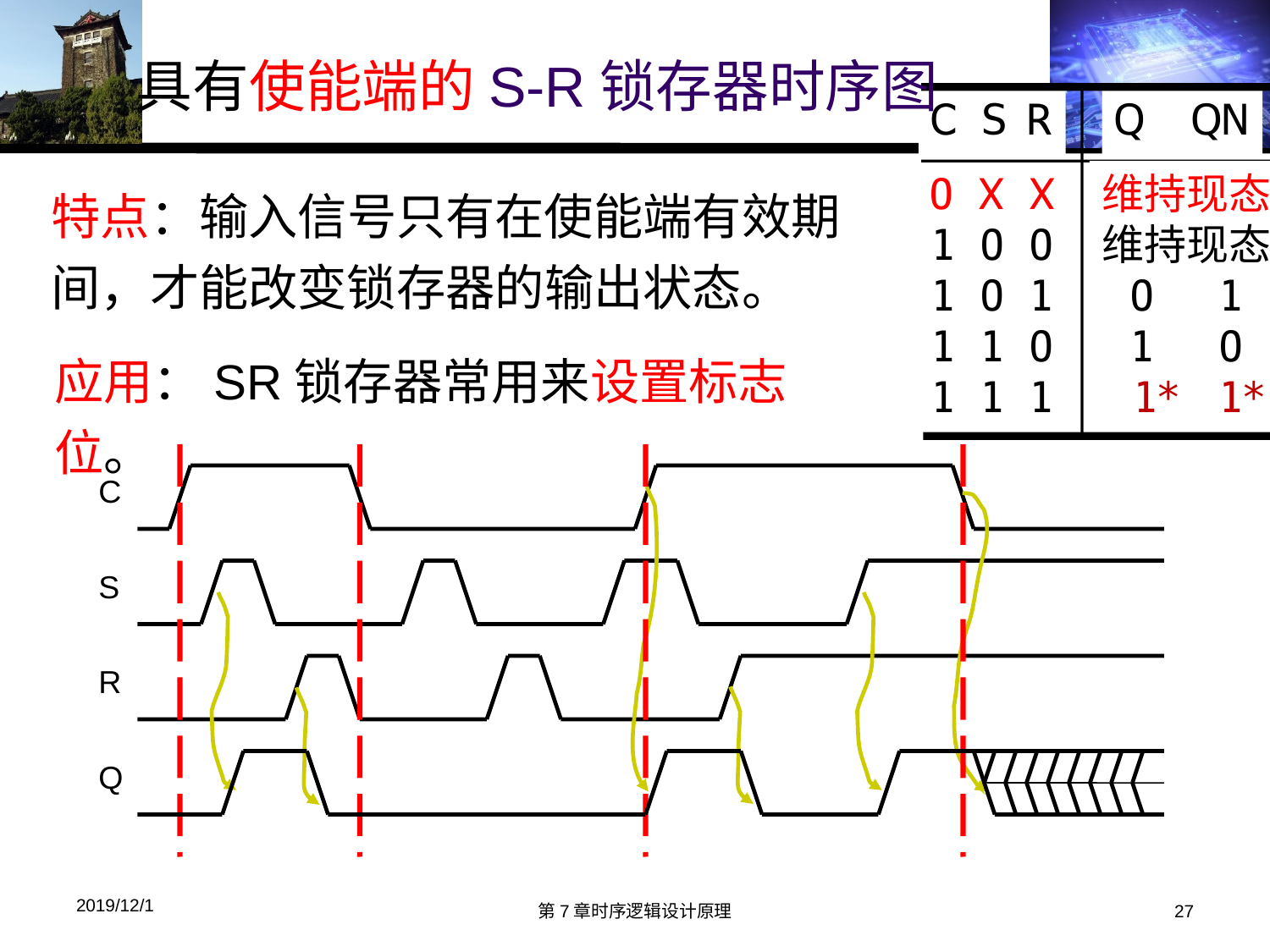

具有使能端的S-R锁存器时序图
C  S  R

Q    QN
0  X  X
1  0  0
1  0  1
1  1  0
1  1  1

维持现态
维持现态
0     1
1     0
  1*   1*

特点：输入信号只有在使能端有效期间，才能改变锁存器的输出状态。
应用：SR锁存器常用来设置标志位。

C

S

R

Q

2019/12/1
第7章时序逻辑设计原理
27